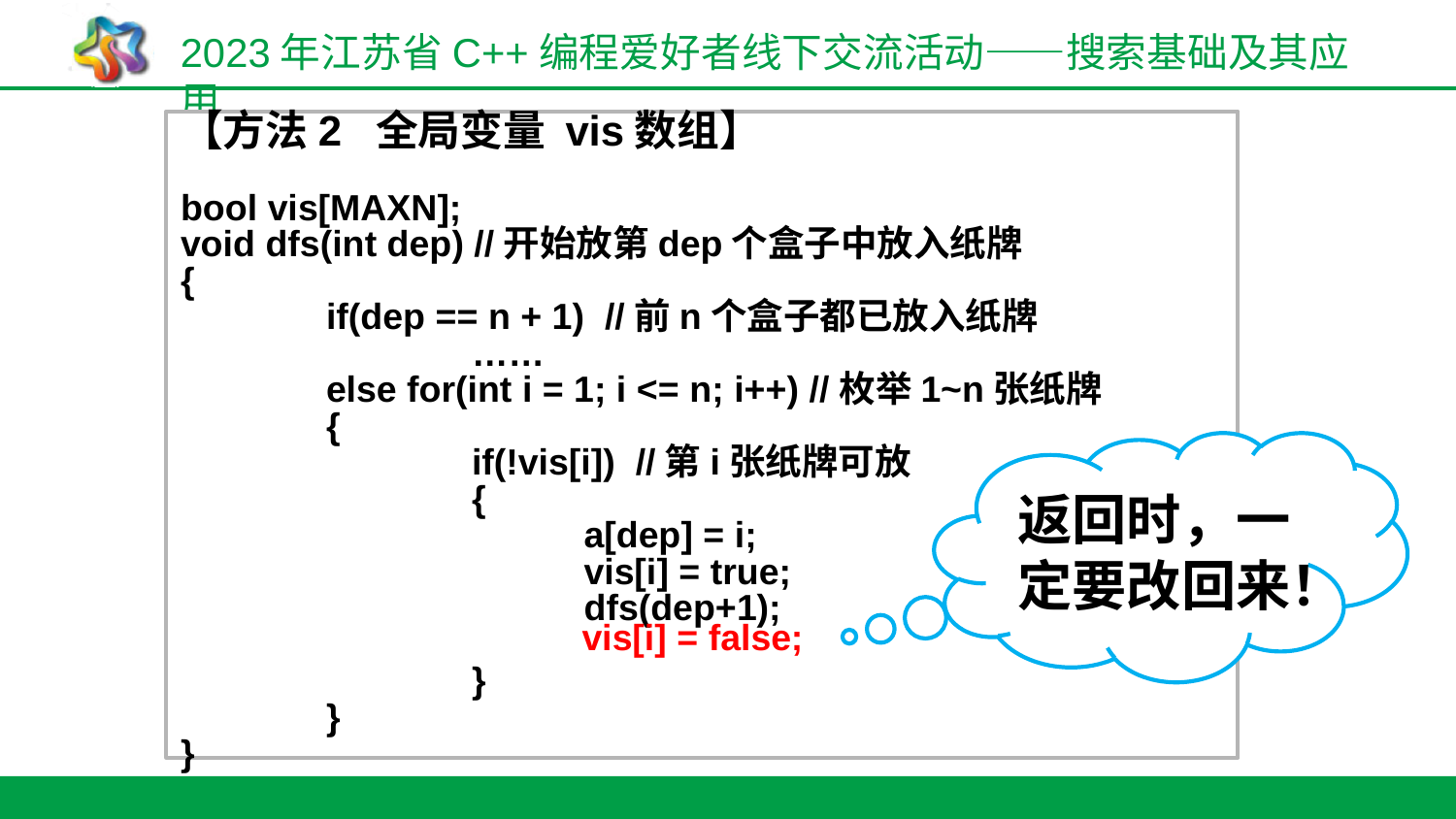

【方法2  全局变量 vis数组】

bool vis[MAXN];
void dfs(int dep) //开始放第dep个盒子中放入纸牌
{
	if(dep == n + 1)  //前n个盒子都已放入纸牌
		……
	else for(int i = 1; i <= n; i++) //枚举1~n张纸牌
	{
		if(!vis[i])  //第i张纸牌可放
		{
		           a[dep] = i;
		           vis[i] = true;
		           dfs(dep+1);
		          vis[i] = false;
		}
	}
}

返回时，一定要改回来！